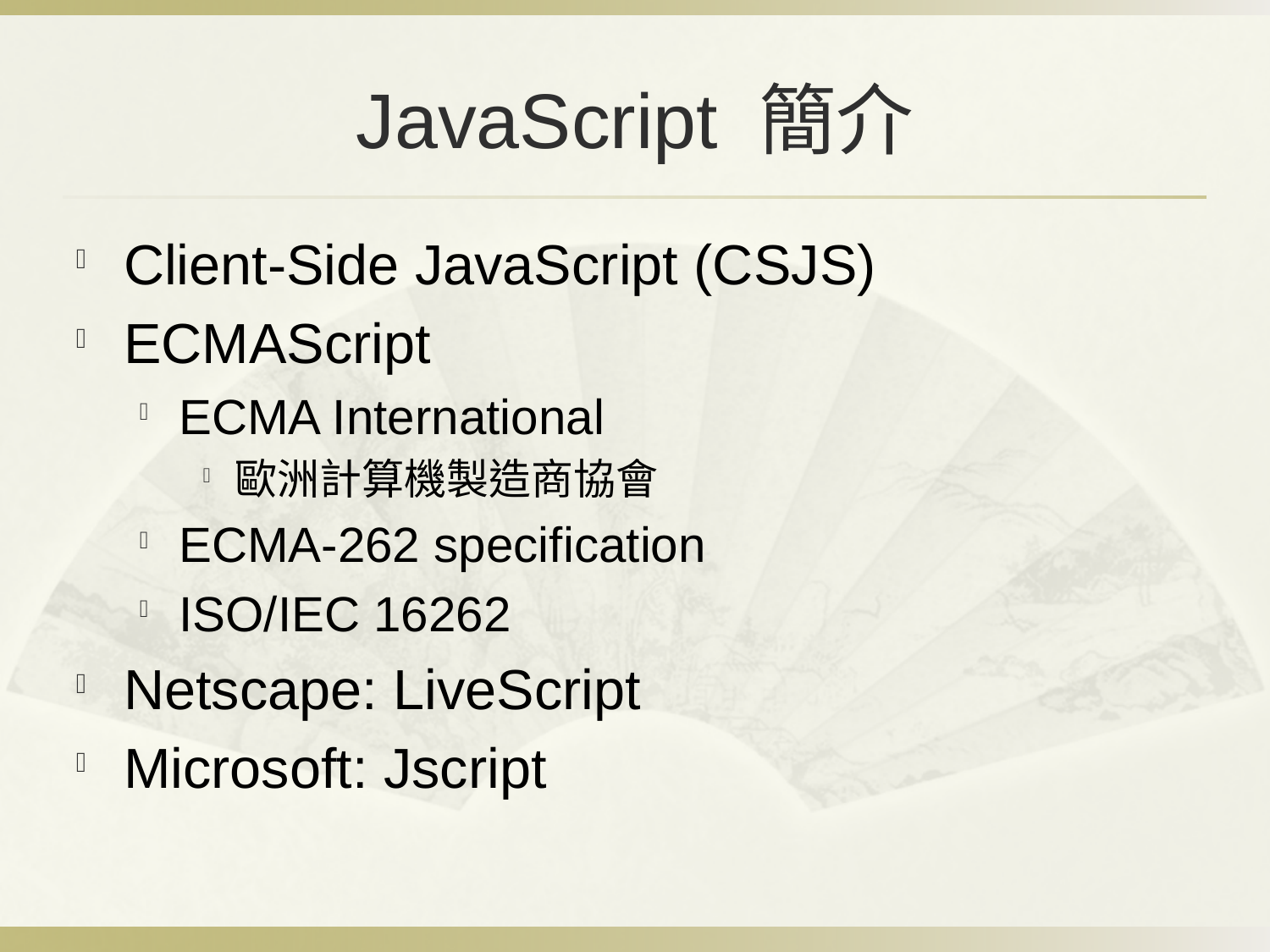

# JavaScript 簡介
Client-Side JavaScript (CSJS)
ECMAScript
ECMA International
歐洲計算機製造商協會
ECMA-262 specification
ISO/IEC 16262
Netscape: LiveScript
Microsoft: Jscript